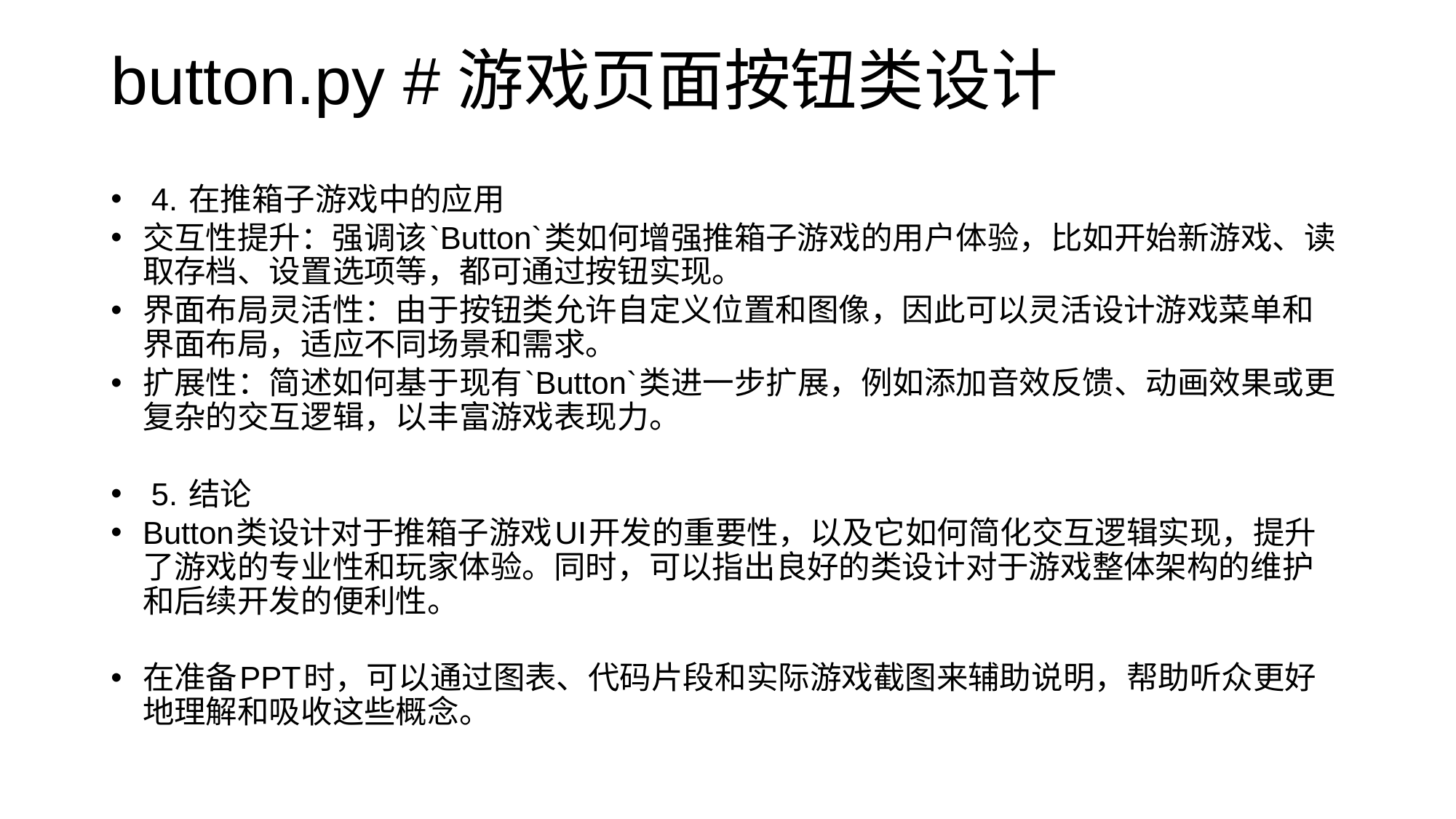

# button.py #游戏页面按钮类设计

 4. 在推箱子游戏中的应用
交互性提升：强调该`Button`类如何增强推箱子游戏的用户体验，比如开始新游戏、读取存档、设置选项等，都可通过按钮实现。
界面布局灵活性：由于按钮类允许自定义位置和图像，因此可以灵活设计游戏菜单和界面布局，适应不同场景和需求。
扩展性：简述如何基于现有`Button`类进一步扩展，例如添加音效反馈、动画效果或更复杂的交互逻辑，以丰富游戏表现力。

 5. 结论
Button类设计对于推箱子游戏UI开发的重要性，以及它如何简化交互逻辑实现，提升了游戏的专业性和玩家体验。同时，可以指出良好的类设计对于游戏整体架构的维护和后续开发的便利性。

在准备PPT时，可以通过图表、代码片段和实际游戏截图来辅助说明，帮助听众更好地理解和吸收这些概念。